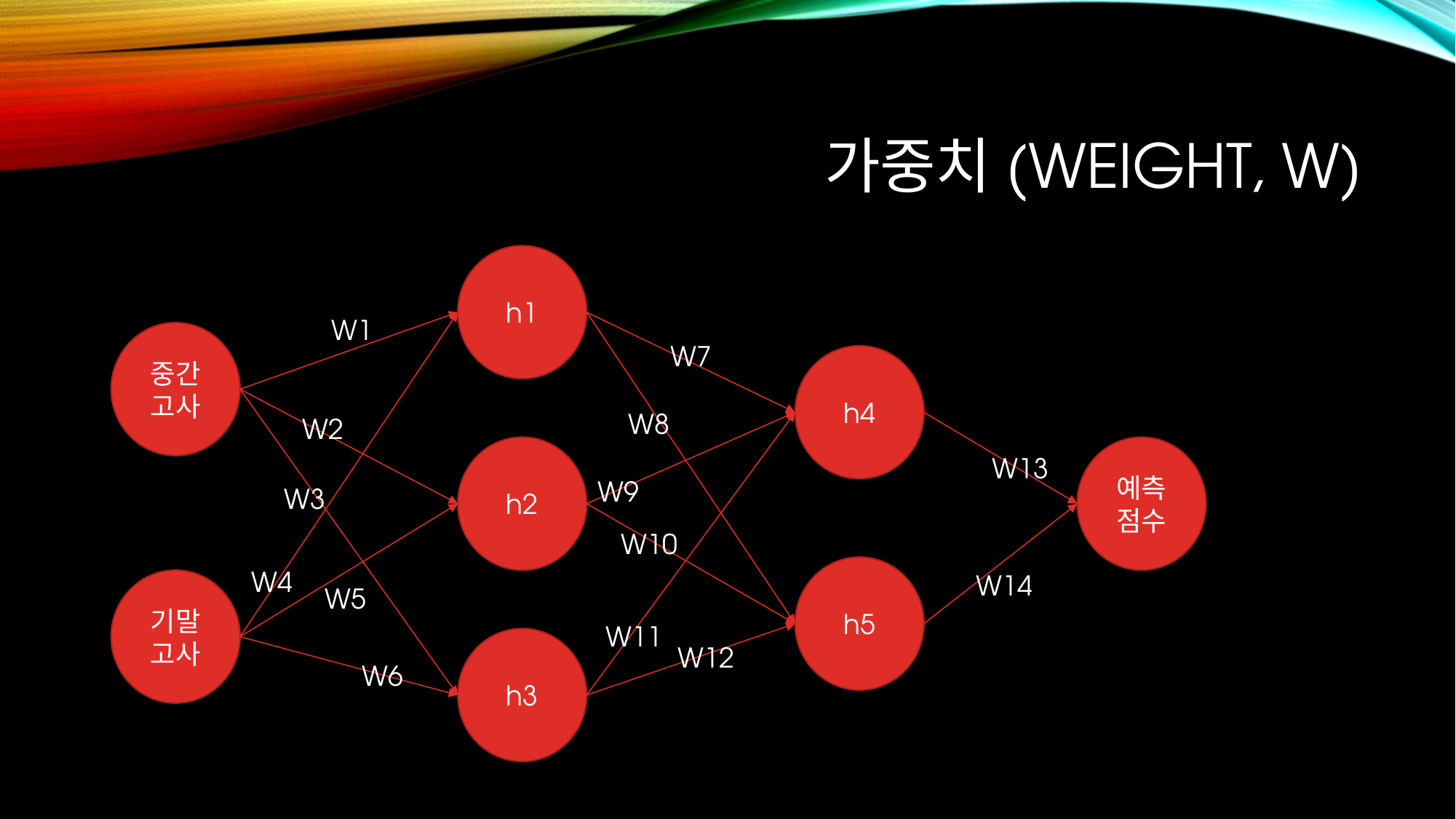

# 가중치(weight, w)
h1
W1
중간고사
W7
h4
W8
W2
h2
예측점수
W13
W9
W3
W10
h5
W4
W14
기말고사
W5
W11
h3
W12
W6